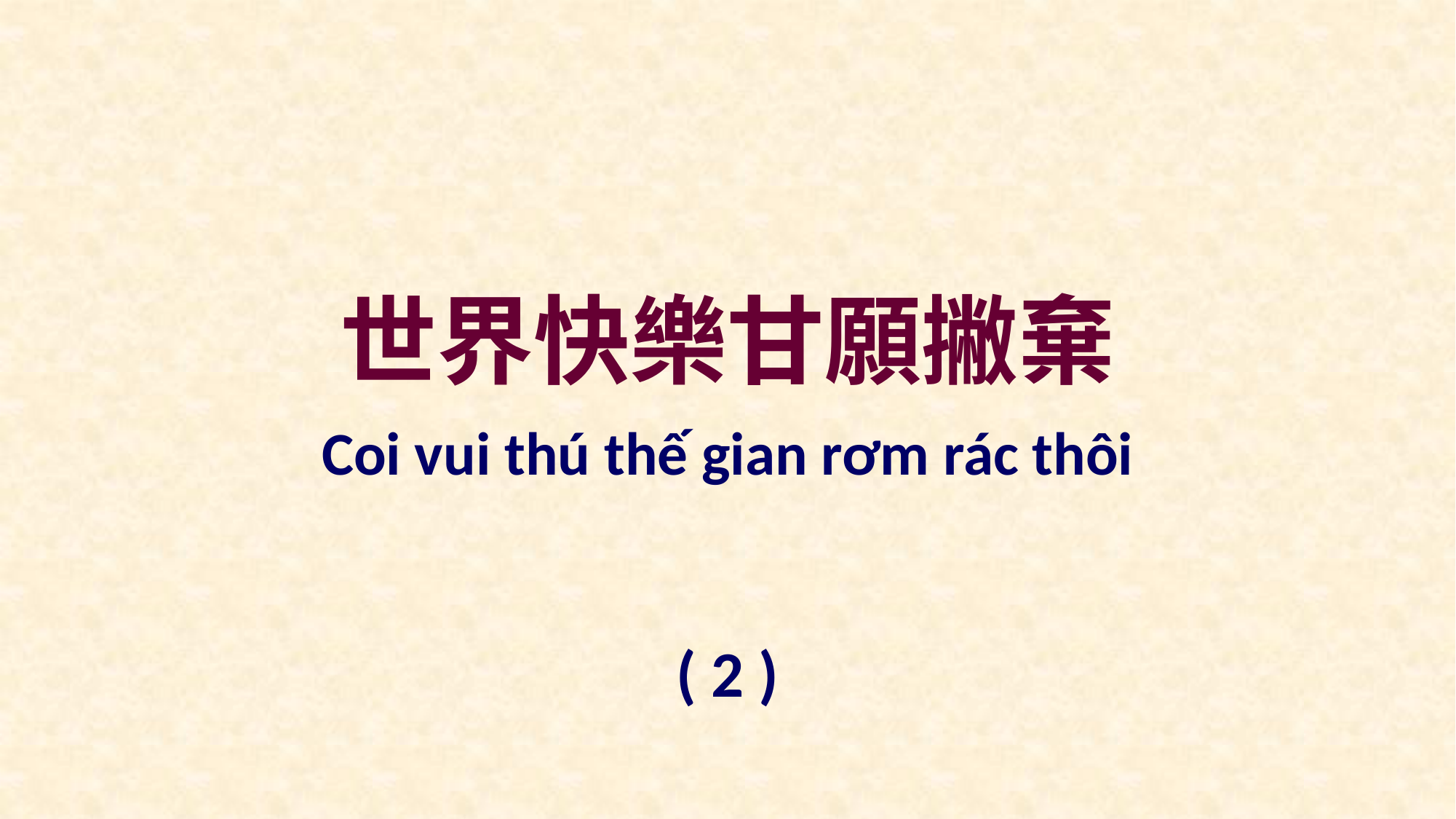

世界快樂甘願撇棄
Coi vui thú thế gian rơm rác thôi
( 2 )